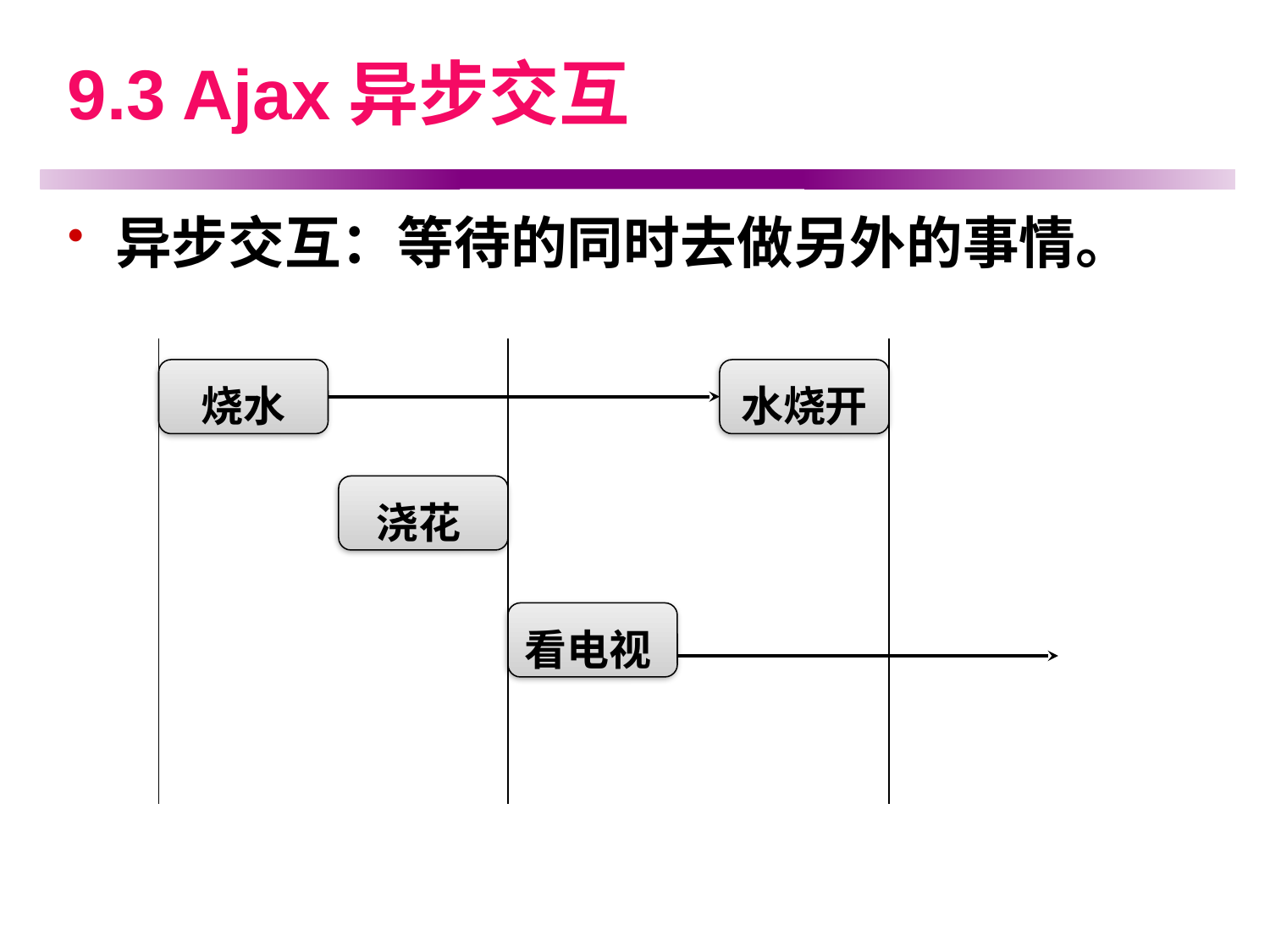

# 9.3 Ajax异步交互
异步交互：等待的同时去做另外的事情。
烧水
水烧开
浇花
看电视